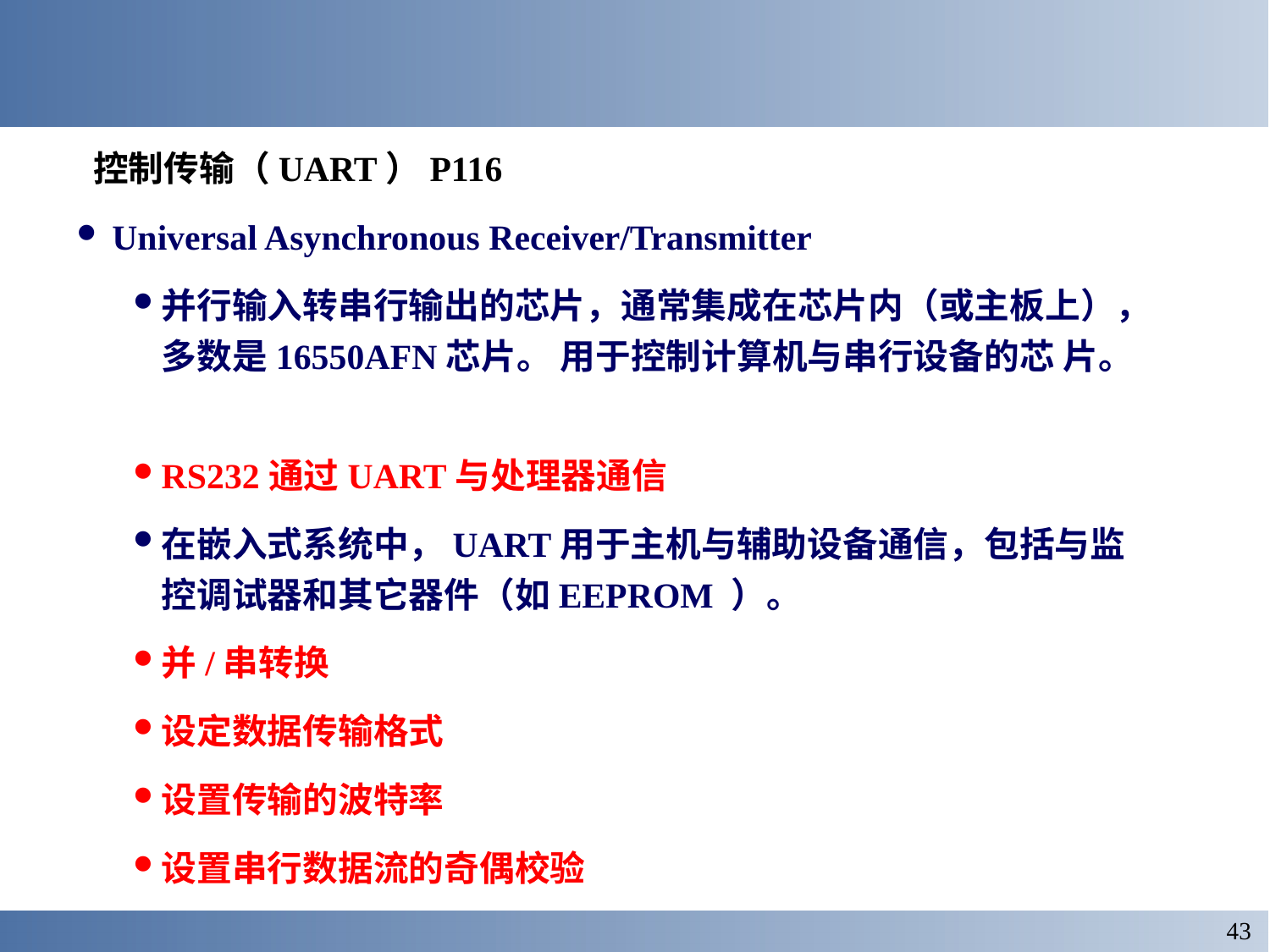

控制传输（UART）P116
Universal Asynchronous Receiver/Transmitter
并行输入转串行输出的芯片，通常集成在芯片内（或主板上），多数是16550AFN芯片。 用于控制计算机与串行设备的芯 片。
RS232通过UART与处理器通信
在嵌入式系统中，UART用于主机与辅助设备通信，包括与监控调试器和其它器件（如EEPROM ）。
并/串转换
设定数据传输格式
设置传输的波特率
设置串行数据流的奇偶校验